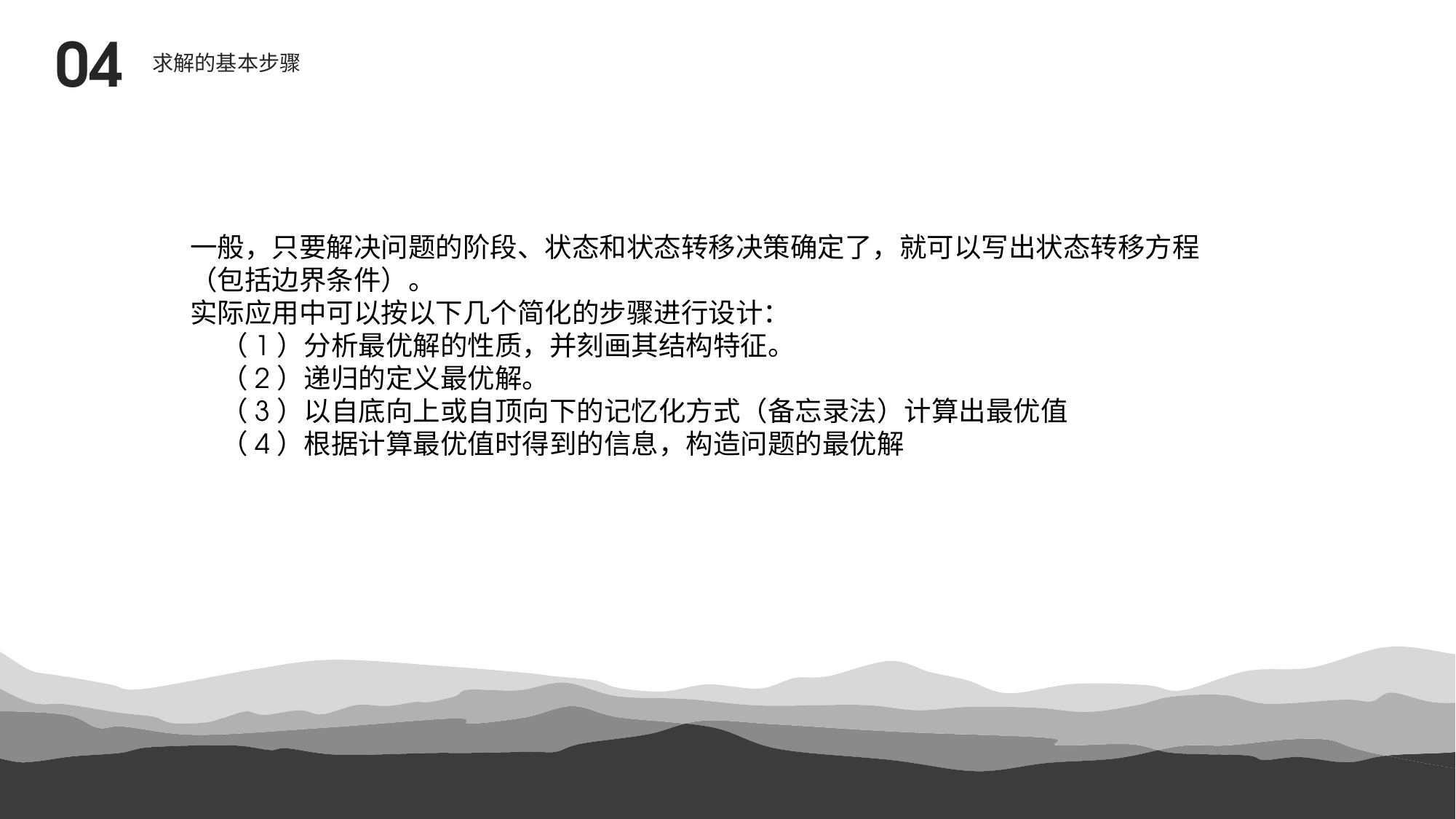

04
求解的基本步骤
一般，只要解决问题的阶段、状态和状态转移决策确定了，就可以写出状态转移方程（包括边界条件）。
实际应用中可以按以下几个简化的步骤进行设计：
    （1）分析最优解的性质，并刻画其结构特征。
    （2）递归的定义最优解。
    （3）以自底向上或自顶向下的记忆化方式（备忘录法）计算出最优值
    （4）根据计算最优值时得到的信息，构造问题的最优解